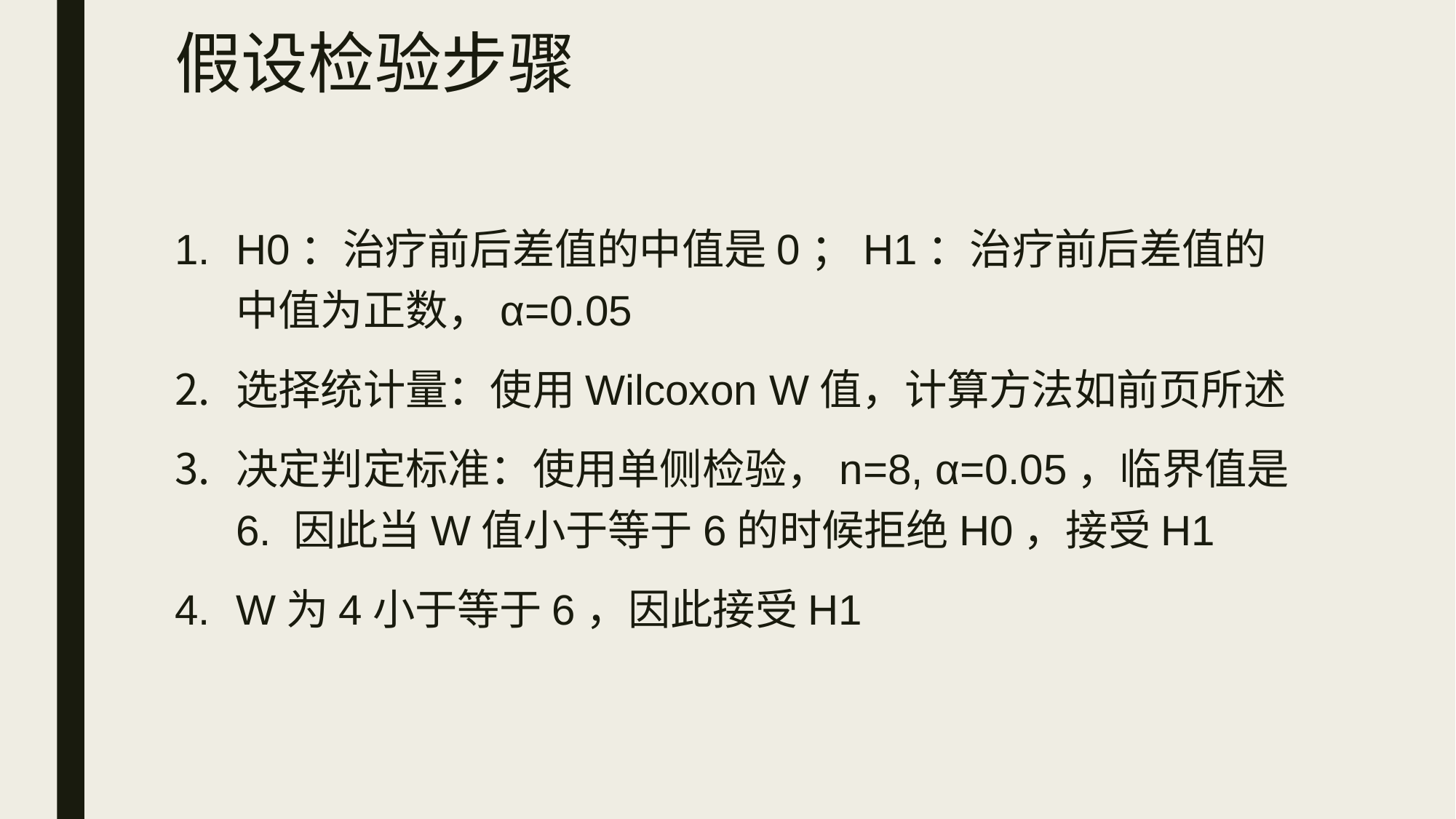

# 假设检验步骤
H0：治疗前后差值的中值是0；H1：治疗前后差值的中值为正数，α=0.05
选择统计量：使用Wilcoxon W值，计算方法如前页所述
决定判定标准：使用单侧检验，n=8, α=0.05，临界值是6. 因此当W值小于等于6的时候拒绝H0，接受H1
W为4小于等于6，因此接受H1